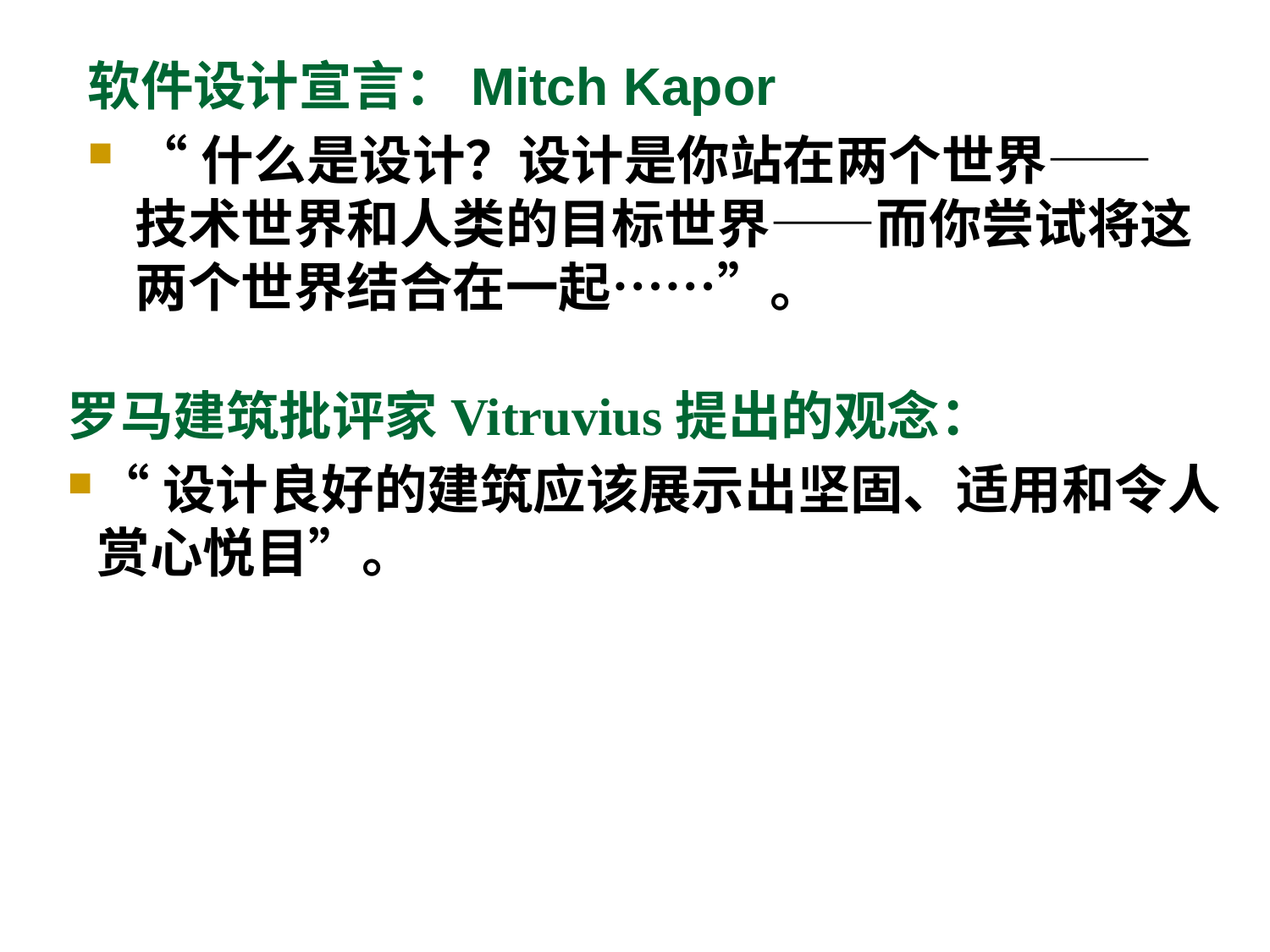

软件设计宣言：Mitch Kapor
“什么是设计？设计是你站在两个世界——技术世界和人类的目标世界——而你尝试将这两个世界结合在一起……”。
罗马建筑批评家Vitruvius提出的观念：
“设计良好的建筑应该展示出坚固、适用和令人赏心悦目”。